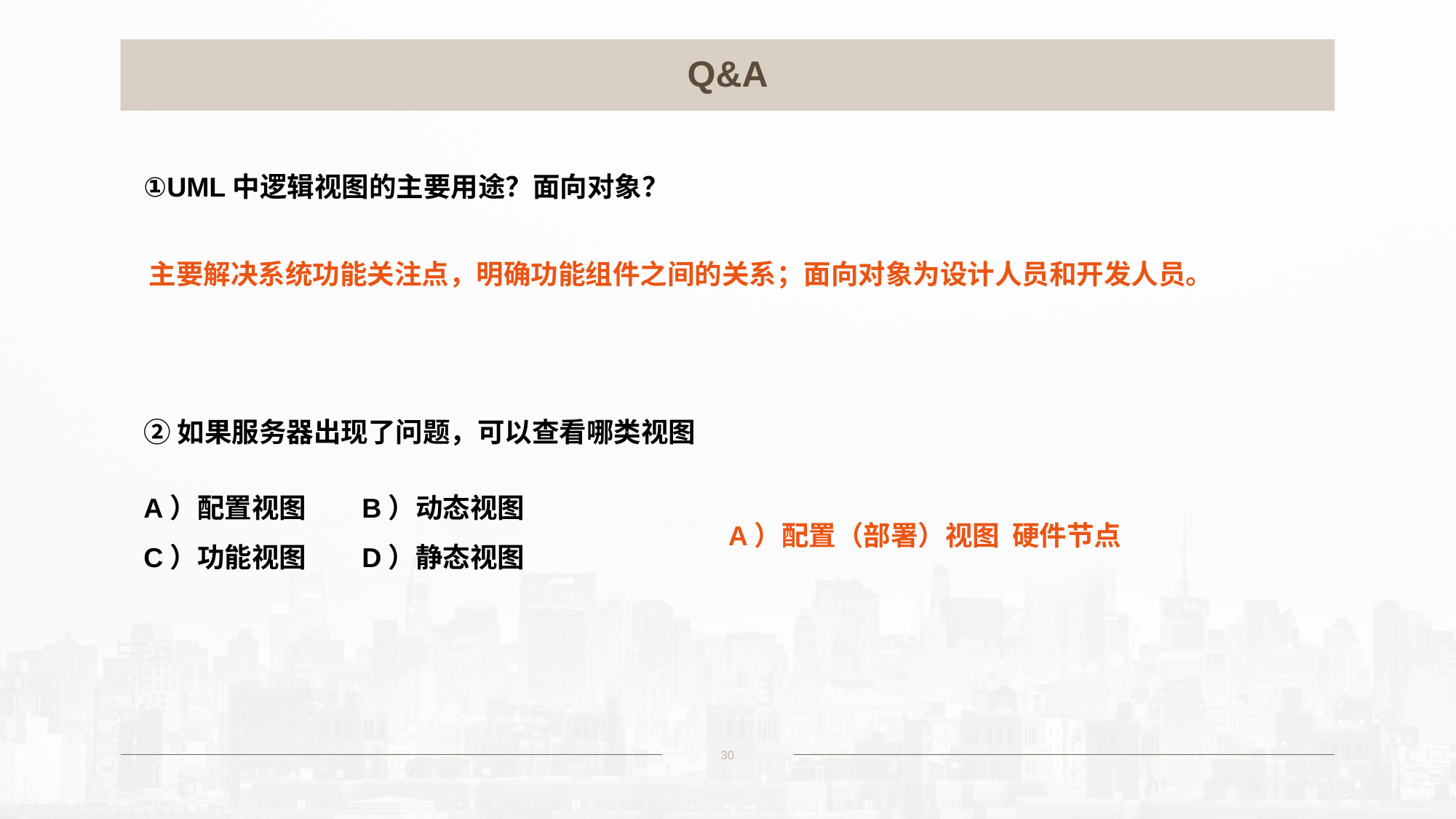

# Q&A
①UML中逻辑视图的主要用途？面向对象？

主要解决系统功能关注点，明确功能组件之间的关系；面向对象为设计人员和开发人员。
②如果服务器出现了问题，可以查看哪类视图
A）配置视图	B）动态视图
C）功能视图	D）静态视图
A）配置（部署）视图  硬件节点
30